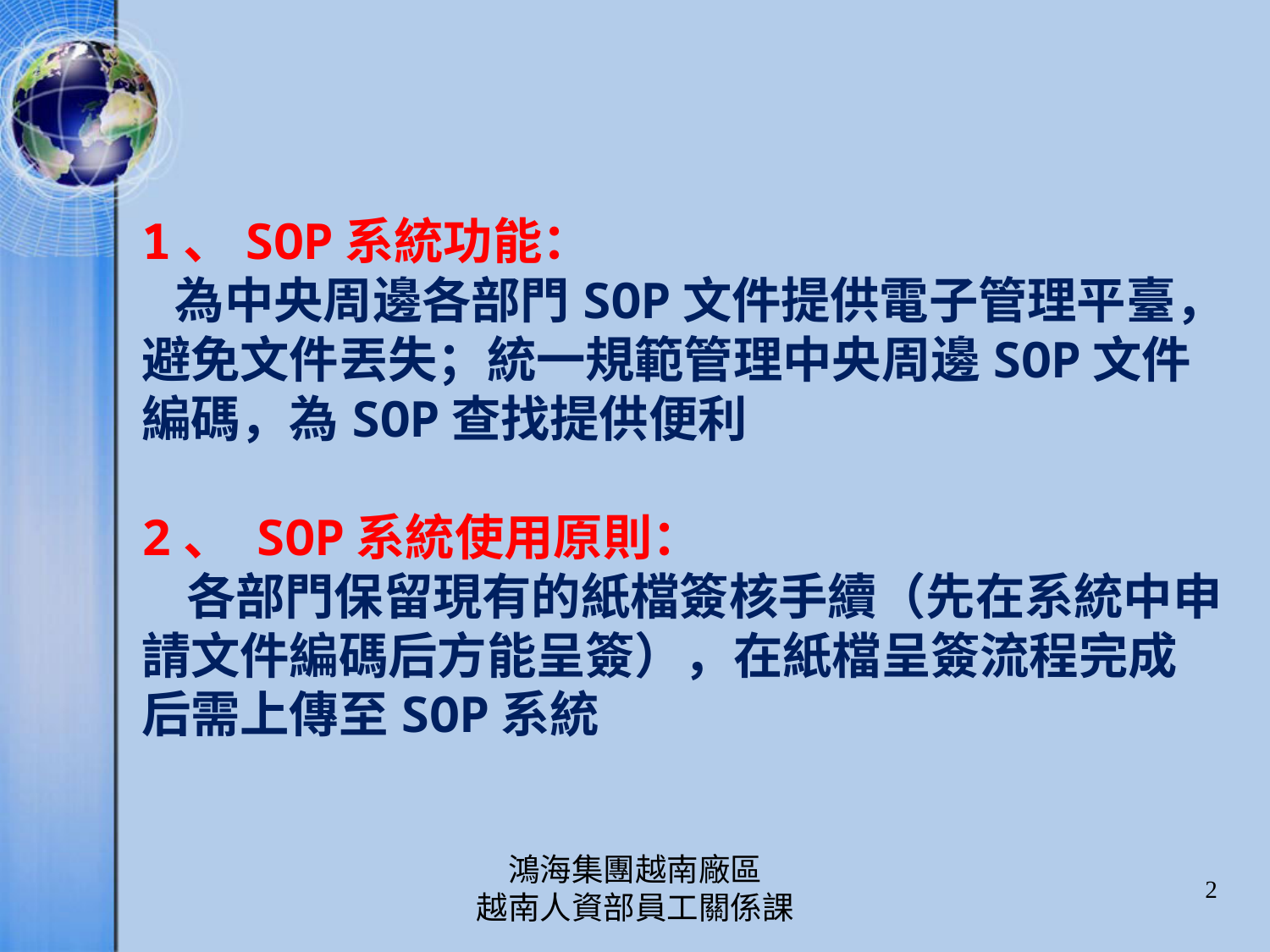

# 1、SOP系統功能： 為中央周邊各部門SOP文件提供電子管理平臺，避免文件丟失；統一規範管理中央周邊SOP文件編碼，為SOP查找提供便利 2、 SOP系統使用原則： 各部門保留現有的紙檔簽核手續（先在系統中申請文件編碼后方能呈簽），在紙檔呈簽流程完成后需上傳至SOP系統
鴻海集團越南廠區
越南人資部員工關係課
2